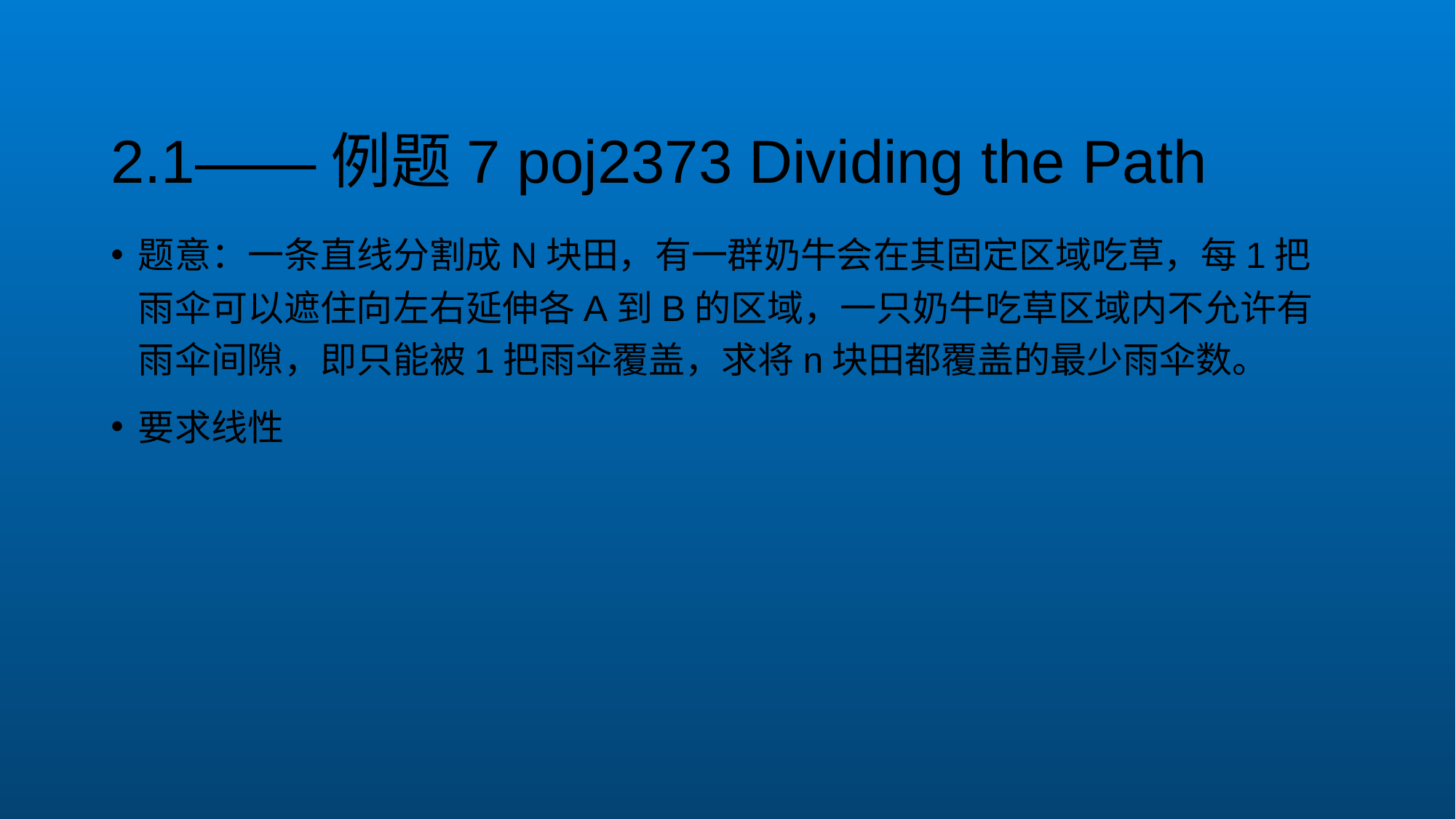

# 2.1——例题7 poj2373 Dividing the Path
题意：一条直线分割成N块田，有一群奶牛会在其固定区域吃草，每1把雨伞可以遮住向左右延伸各A到B的区域，一只奶牛吃草区域内不允许有雨伞间隙，即只能被1把雨伞覆盖，求将n块田都覆盖的最少雨伞数。
要求线性